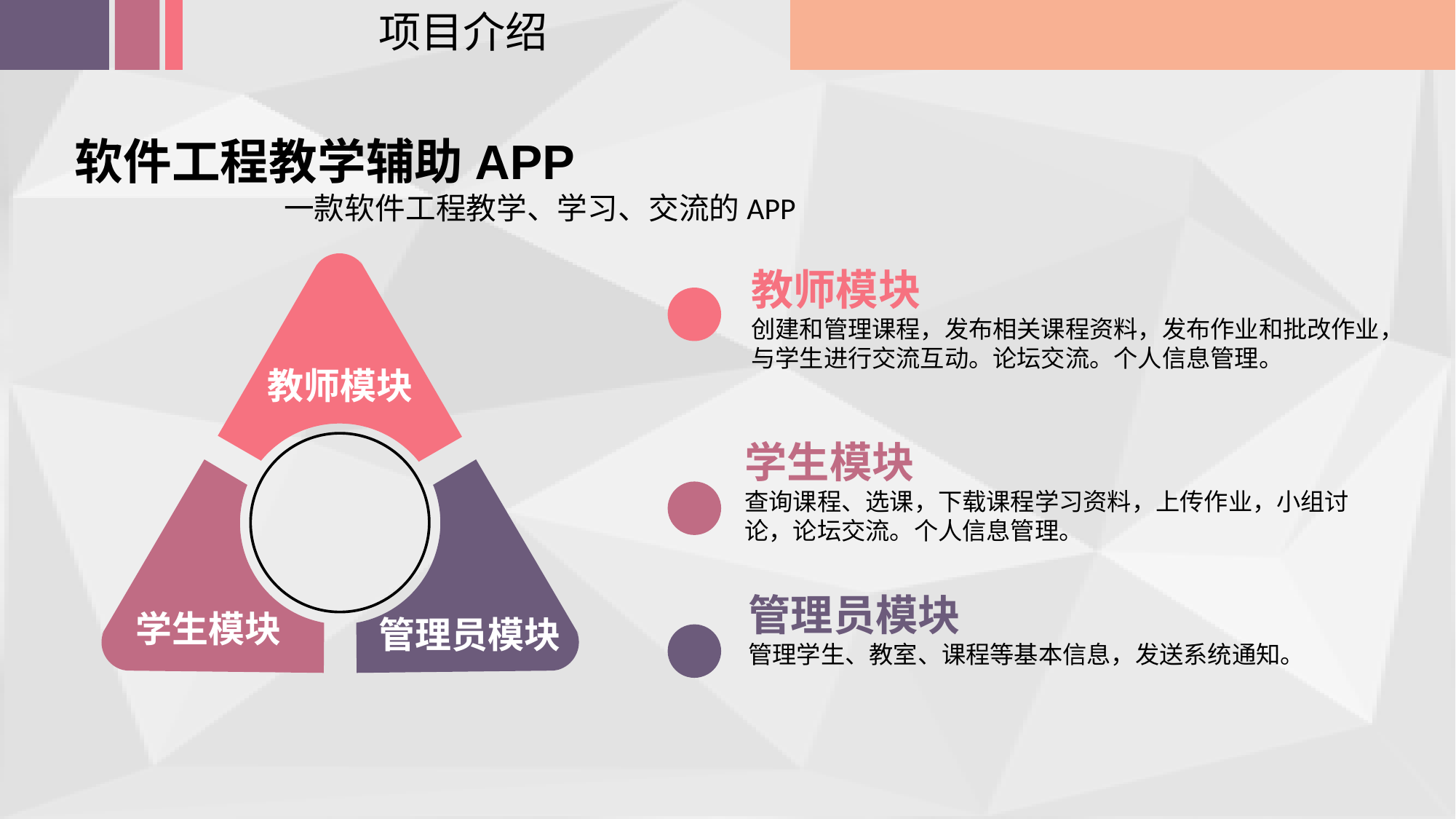

项目介绍

软件工程教学辅助APP
                              一款软件工程教学、学习、交流的APP

教师模块
创建和管理课程，发布相关课程资料，发布作业和批改作业，与学生进行交流互动。论坛交流。个人信息管理。

教师模块
学生模块
查询课程、选课，下载课程学习资料，上传作业，小组讨论，论坛交流。个人信息管理。

管理员模块
管理学生、教室、课程等基本信息，发送系统通知。
学生模块
管理员模块